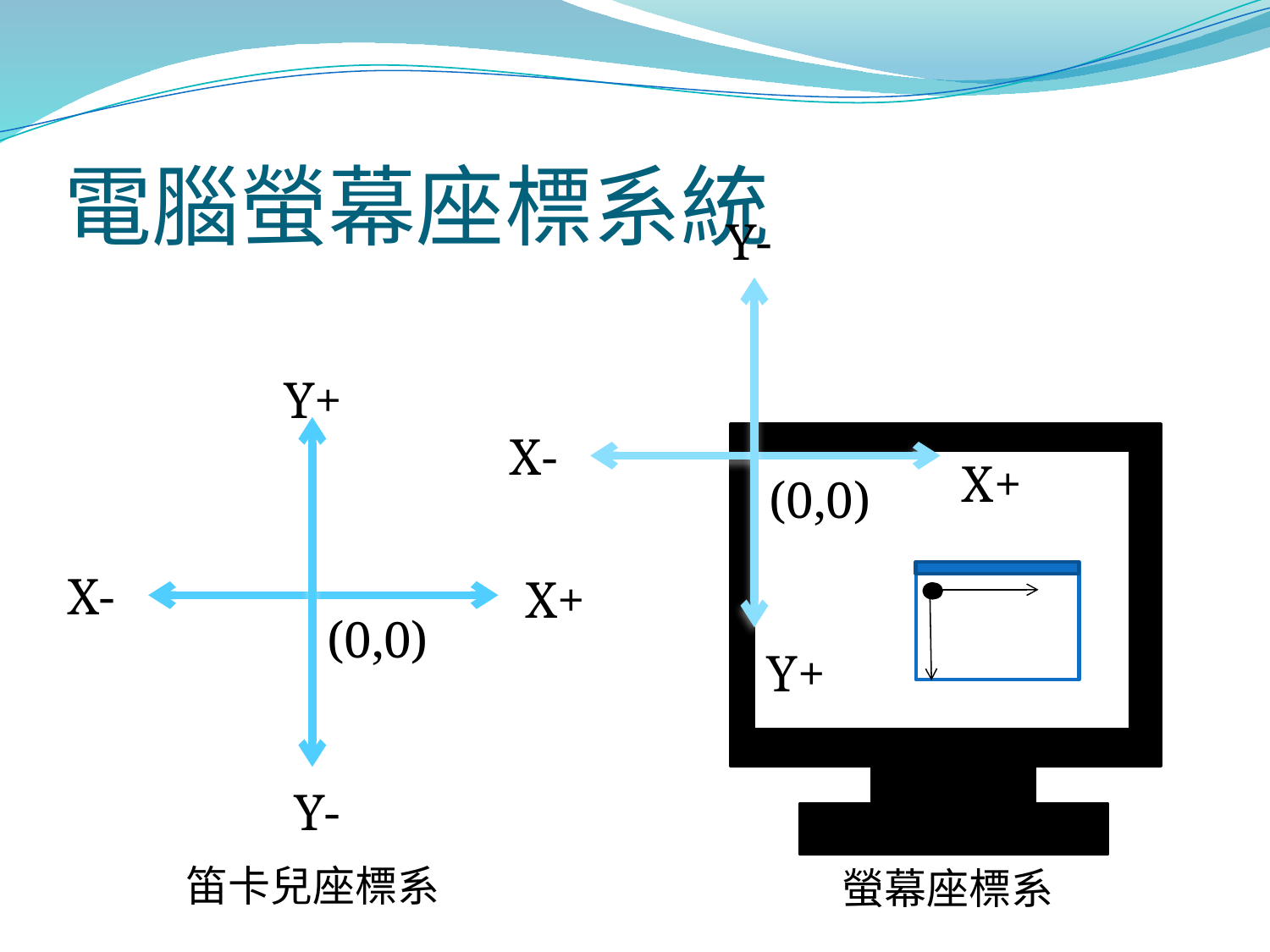

# 電腦螢幕座標系統
Y-
X-
X+
(0,0)
Y+

Y+
X-
X+
(0,0)
Y-

笛卡兒座標系
螢幕座標系